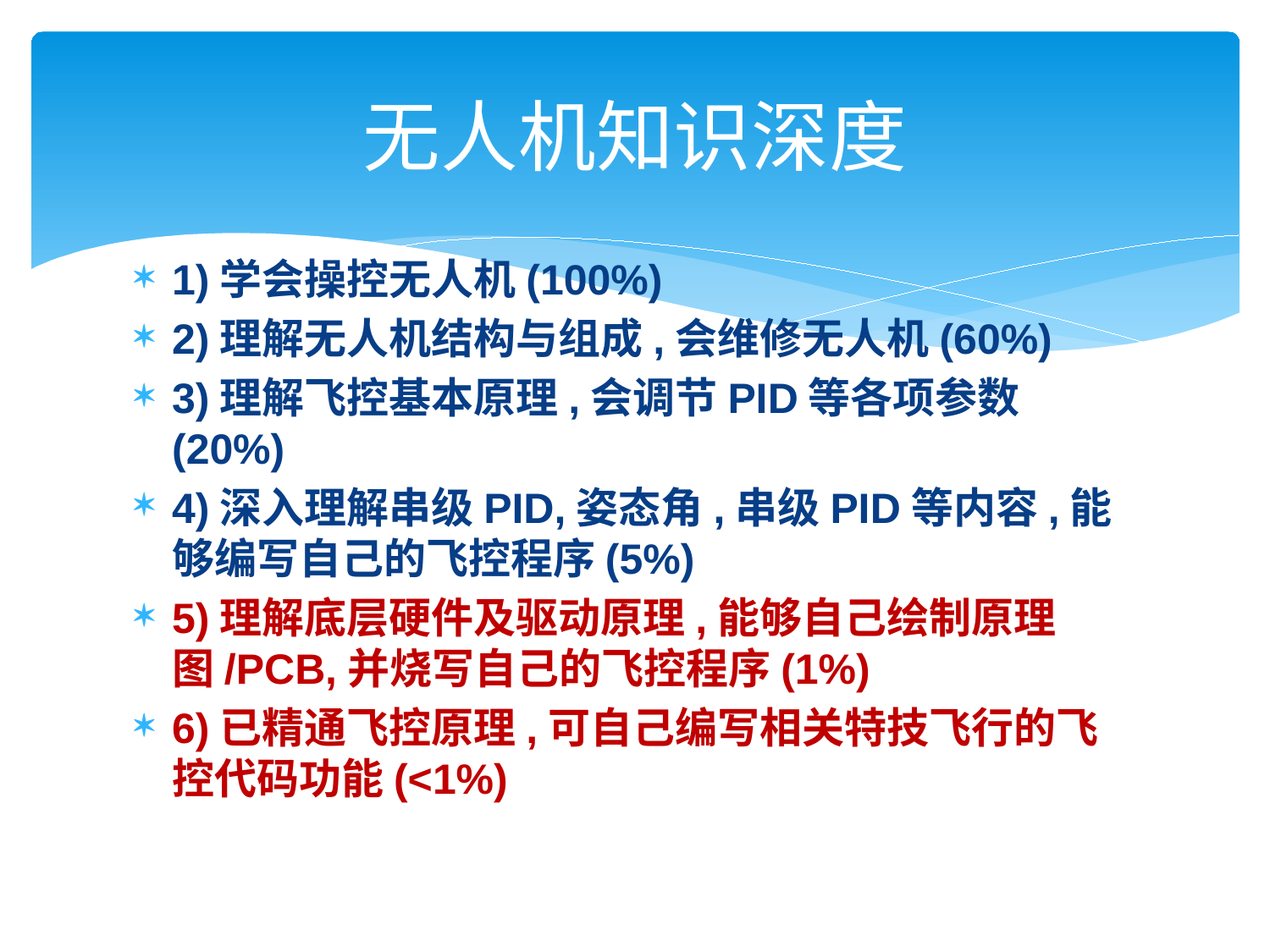

# 无人机知识深度
1)学会操控无人机(100%)
2)理解无人机结构与组成,会维修无人机(60%)
3)理解飞控基本原理,会调节PID等各项参数(20%)
4)深入理解串级PID,姿态角,串级PID等内容,能够编写自己的飞控程序(5%)
5)理解底层硬件及驱动原理,能够自己绘制原理图/PCB,并烧写自己的飞控程序(1%)
6)已精通飞控原理,可自己编写相关特技飞行的飞控代码功能(<1%)